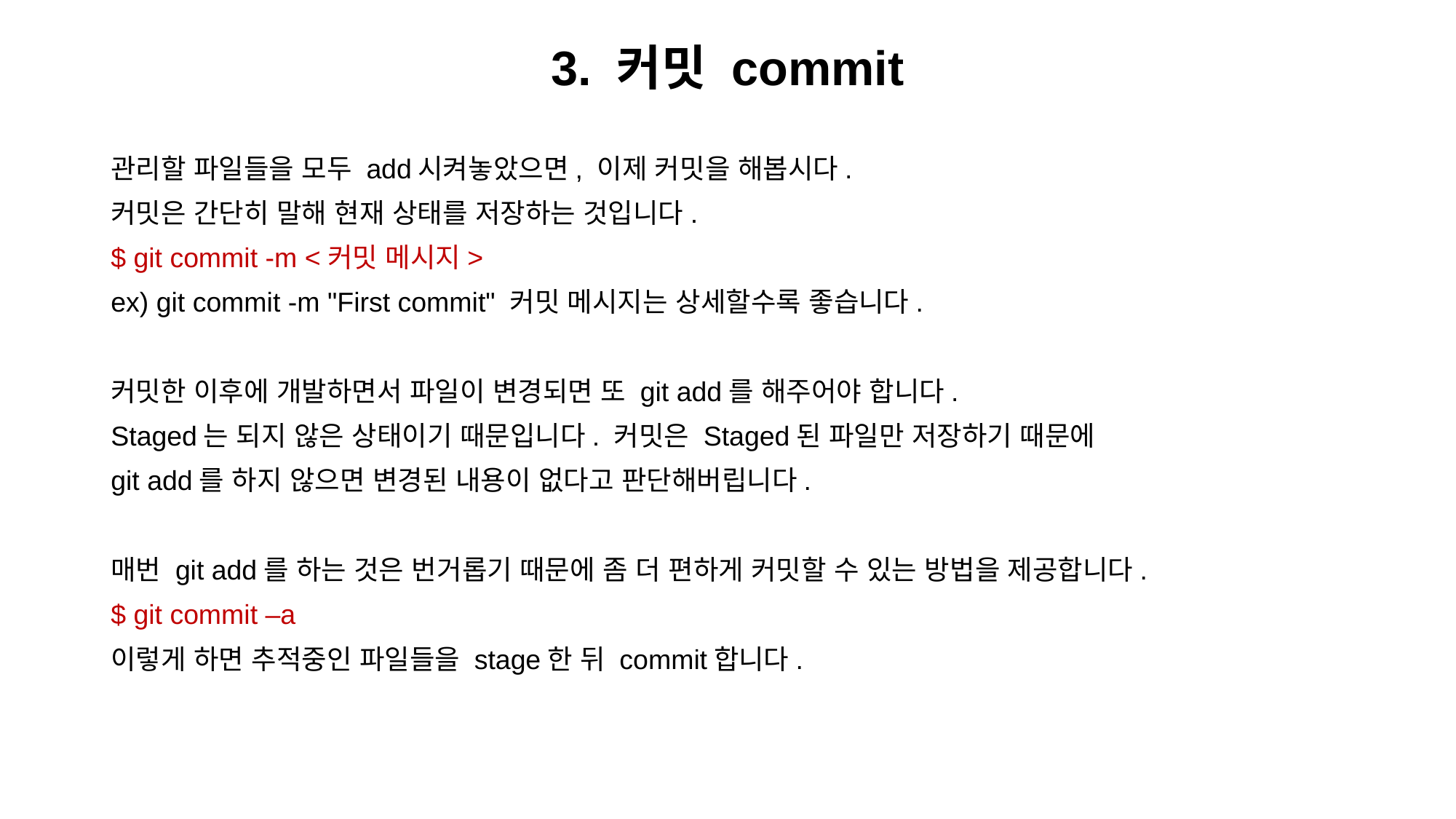

# 3. 커밋 commit
관리할 파일들을 모두 add시켜놓았으면, 이제 커밋을 해봅시다.
커밋은 간단히 말해 현재 상태를 저장하는 것입니다.
$ git commit -m <커밋 메시지>
ex) git commit -m "First commit" 커밋 메시지는 상세할수록 좋습니다.

커밋한 이후에 개발하면서 파일이 변경되면 또 git add를 해주어야 합니다.
Staged는 되지 않은 상태이기 때문입니다. 커밋은 Staged된 파일만 저장하기 때문에
git add를 하지 않으면 변경된 내용이 없다고 판단해버립니다.

매번 git add를 하는 것은 번거롭기 때문에 좀 더 편하게 커밋할 수 있는 방법을 제공합니다.
$ git commit –a
이렇게 하면 추적중인 파일들을 stage한 뒤 commit합니다.